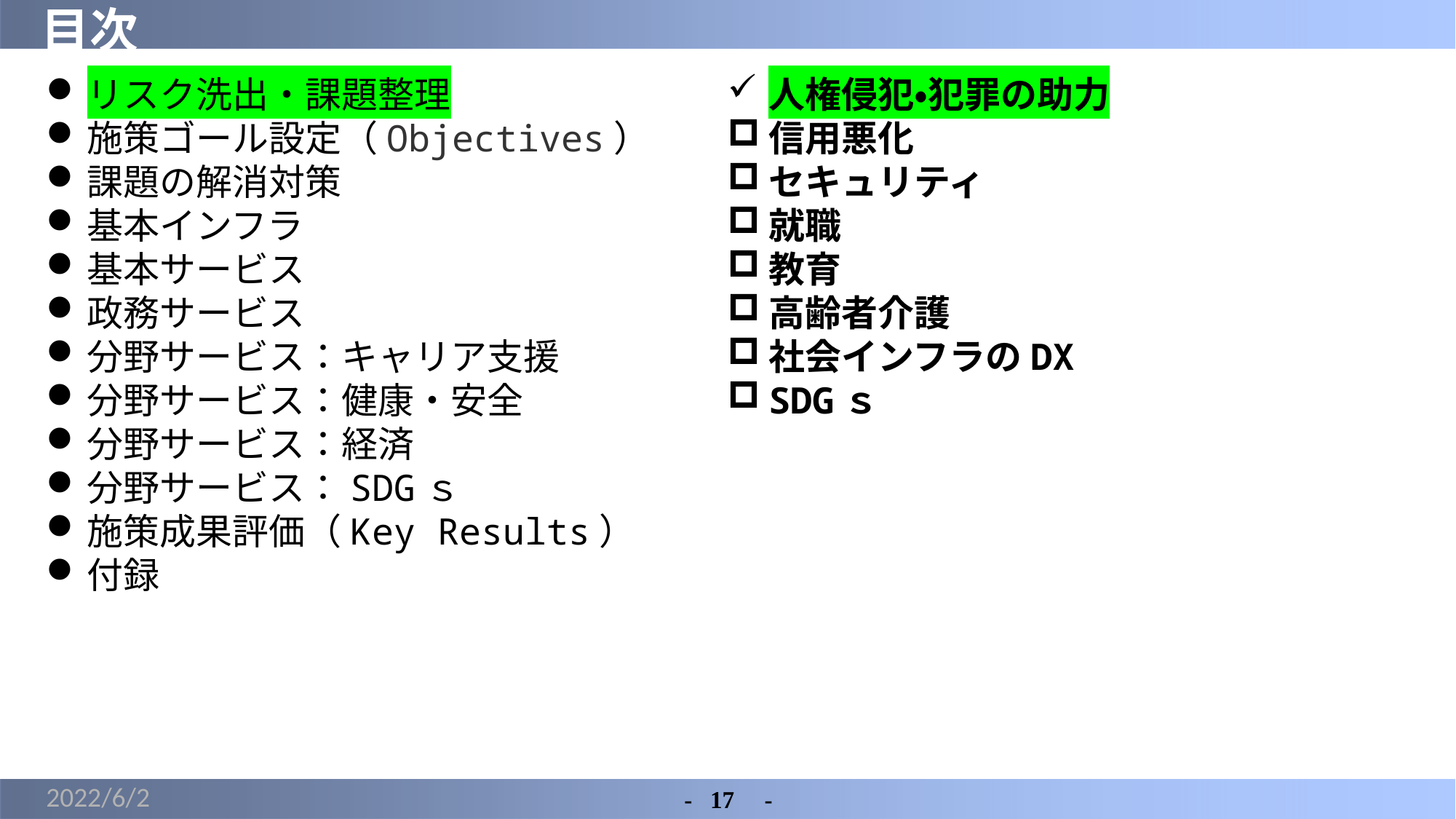

# 目次
リスク洗出・課題整理
施策ゴール設定（Objectives）
課題の解消対策
基本インフラ
基本サービス
政務サービス
分野サービス：キャリア支援
分野サービス：健康・安全
分野サービス：経済
分野サービス：SDGｓ
施策成果評価（Key Results）
付録
人権侵犯・犯罪の助力
信用悪化
セキュリティ
就職
教育
高齢者介護
社会インフラのDX
SDGｓ

2022/6/2
-	17　-